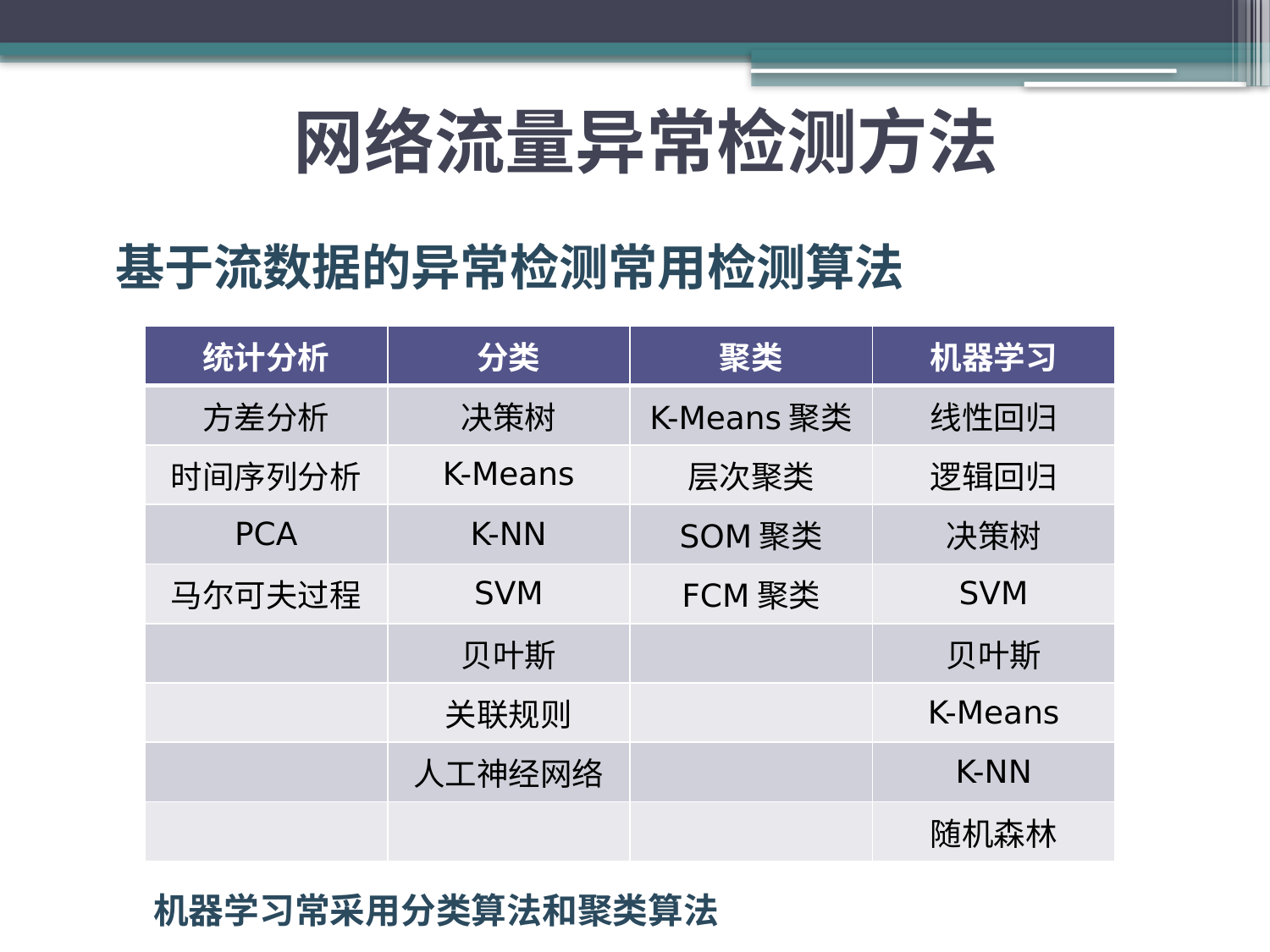

# 网络流量异常检测方法
基于流数据的异常检测常用检测算法

| 统计分析 | 分类 | 聚类 | 机器学习 |
| --- | --- | --- | --- |
| 方差分析 | 决策树 | K-Means聚类 | 线性回归 |
| 时间序列分析 | K-Means | 层次聚类 | 逻辑回归 |
| PCA | K-NN | SOM聚类 | 决策树 |
| 马尔可夫过程 | SVM | FCM聚类 | SVM |
|  | 贝叶斯 |  | 贝叶斯 |
|  | 关联规则 |  | K-Means |
|  | 人工神经网络 |  | K-NN |
|  |  |  | 随机森林 |
机器学习常采用分类算法和聚类算法